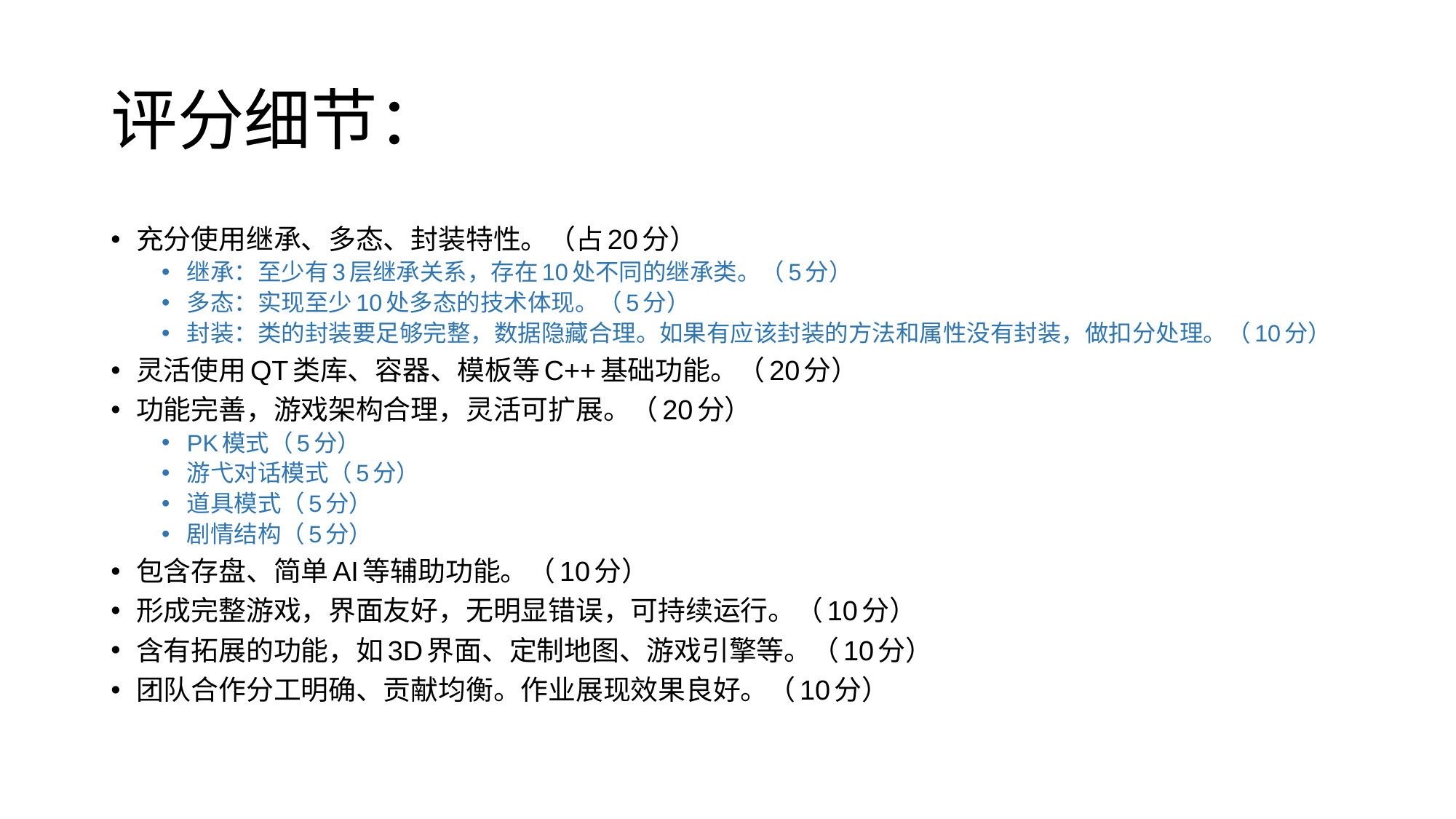

# 评分细节：
充分使用继承、多态、封装特性。（占20分）
继承：至少有3层继承关系，存在10处不同的继承类。（5分）
多态：实现至少10处多态的技术体现。（5分）
封装：类的封装要足够完整，数据隐藏合理。如果有应该封装的方法和属性没有封装，做扣分处理。（10分）
灵活使用QT类库、容器、模板等C++基础功能。（20分）
功能完善，游戏架构合理，灵活可扩展。（20分）
PK模式（5分）
游弋对话模式（5分）
道具模式（5分）
剧情结构（5分）
包含存盘、简单AI等辅助功能。（10分）
形成完整游戏，界面友好，无明显错误，可持续运行。（10分）
含有拓展的功能，如3D界面、定制地图、游戏引擎等。（10分）
团队合作分工明确、贡献均衡。作业展现效果良好。（10分）